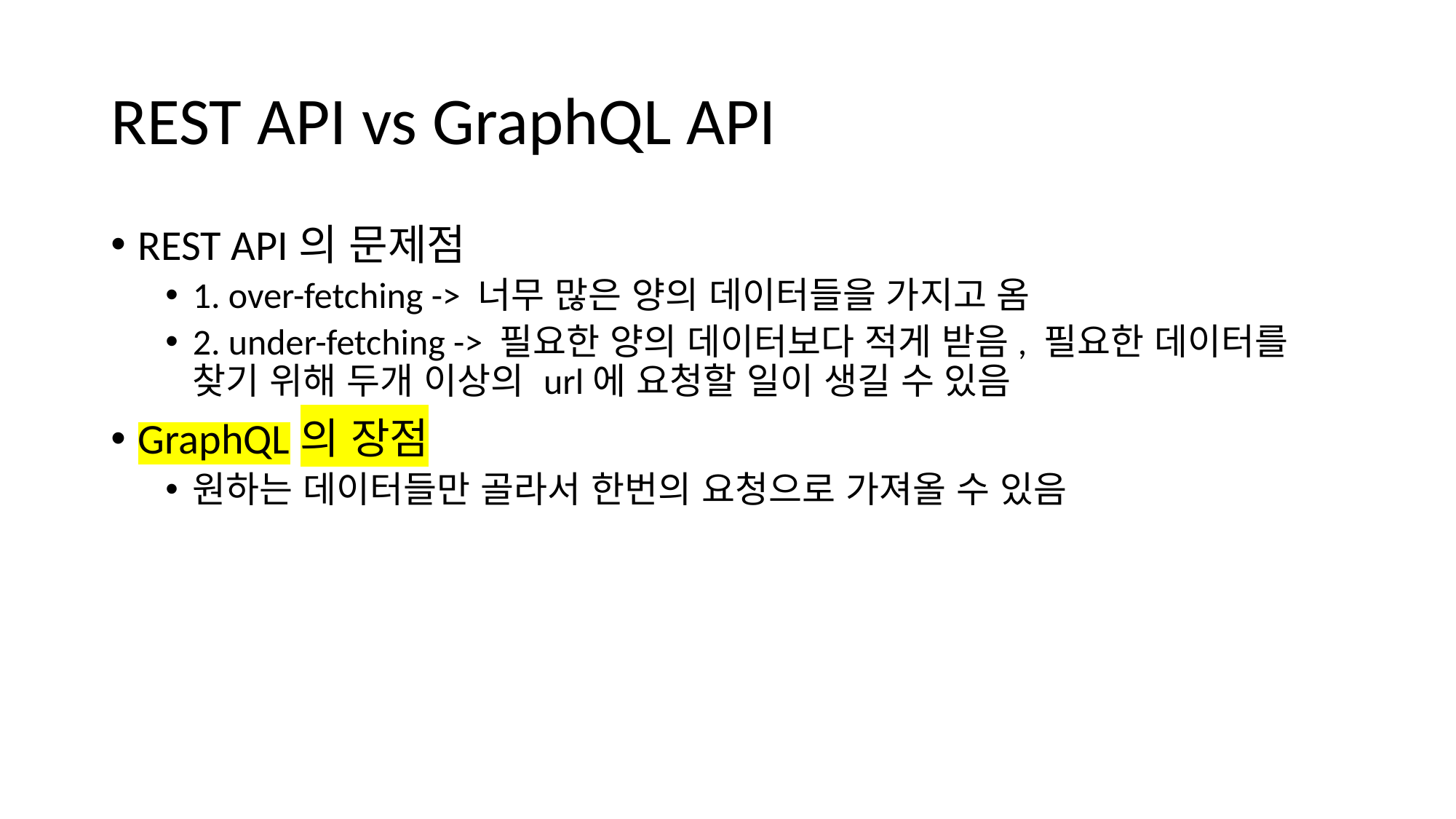

# REST API vs GraphQL API
REST API의 문제점
1. over-fetching -> 너무 많은 양의 데이터들을 가지고 옴
2. under-fetching -> 필요한 양의 데이터보다 적게 받음, 필요한 데이터를 찾기 위해 두개 이상의 url에 요청할 일이 생길 수 있음
GraphQL의 장점
원하는 데이터들만 골라서 한번의 요청으로 가져올 수 있음